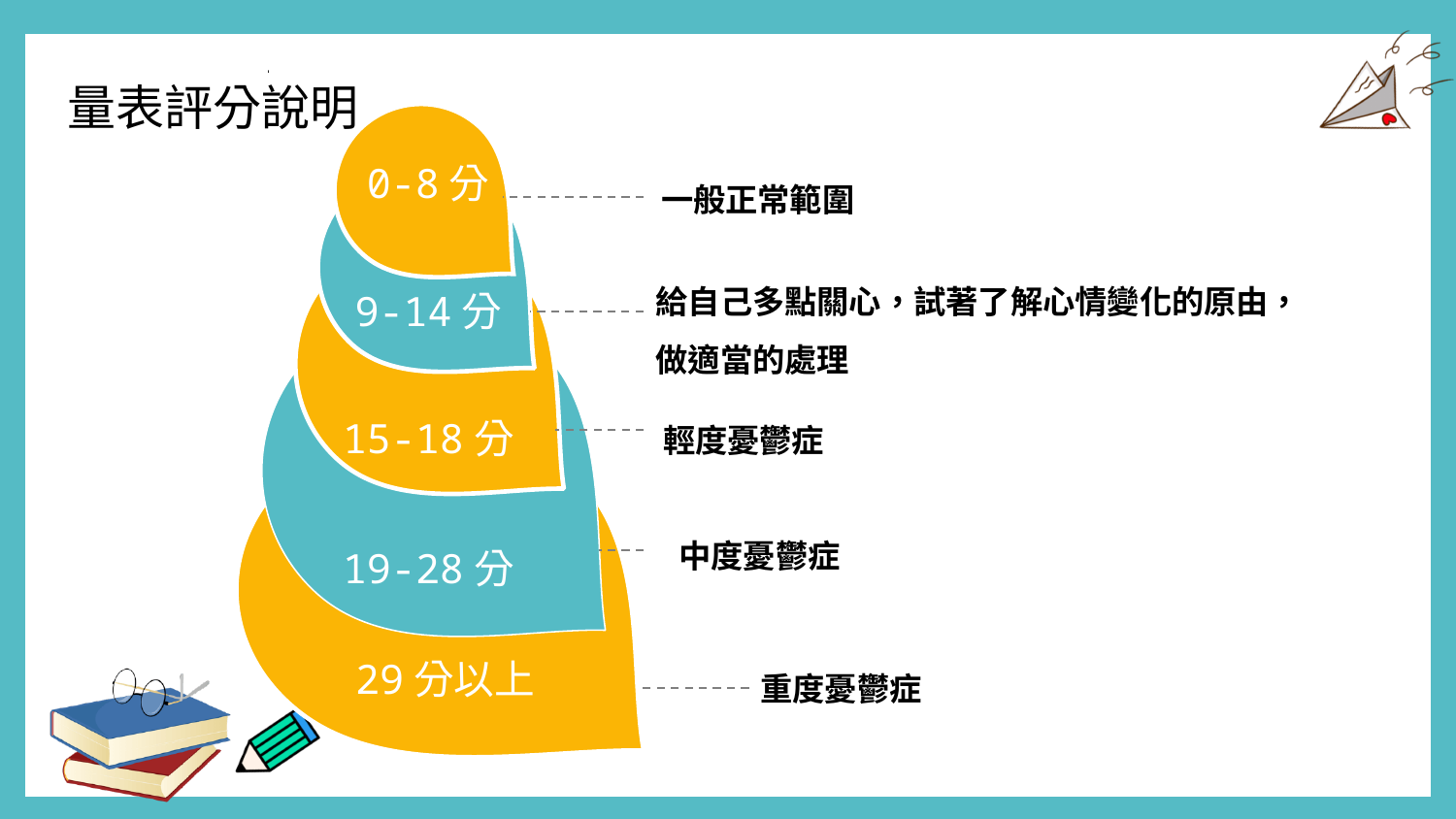

量表評分說明

0-8分
一般正常範圍

給自己多點關心，試著了解心情變化的原由，做適當的處理
9-14分

輕度憂鬱症
15-18分

中度憂鬱症
19-28分

重度憂鬱症
29分以上